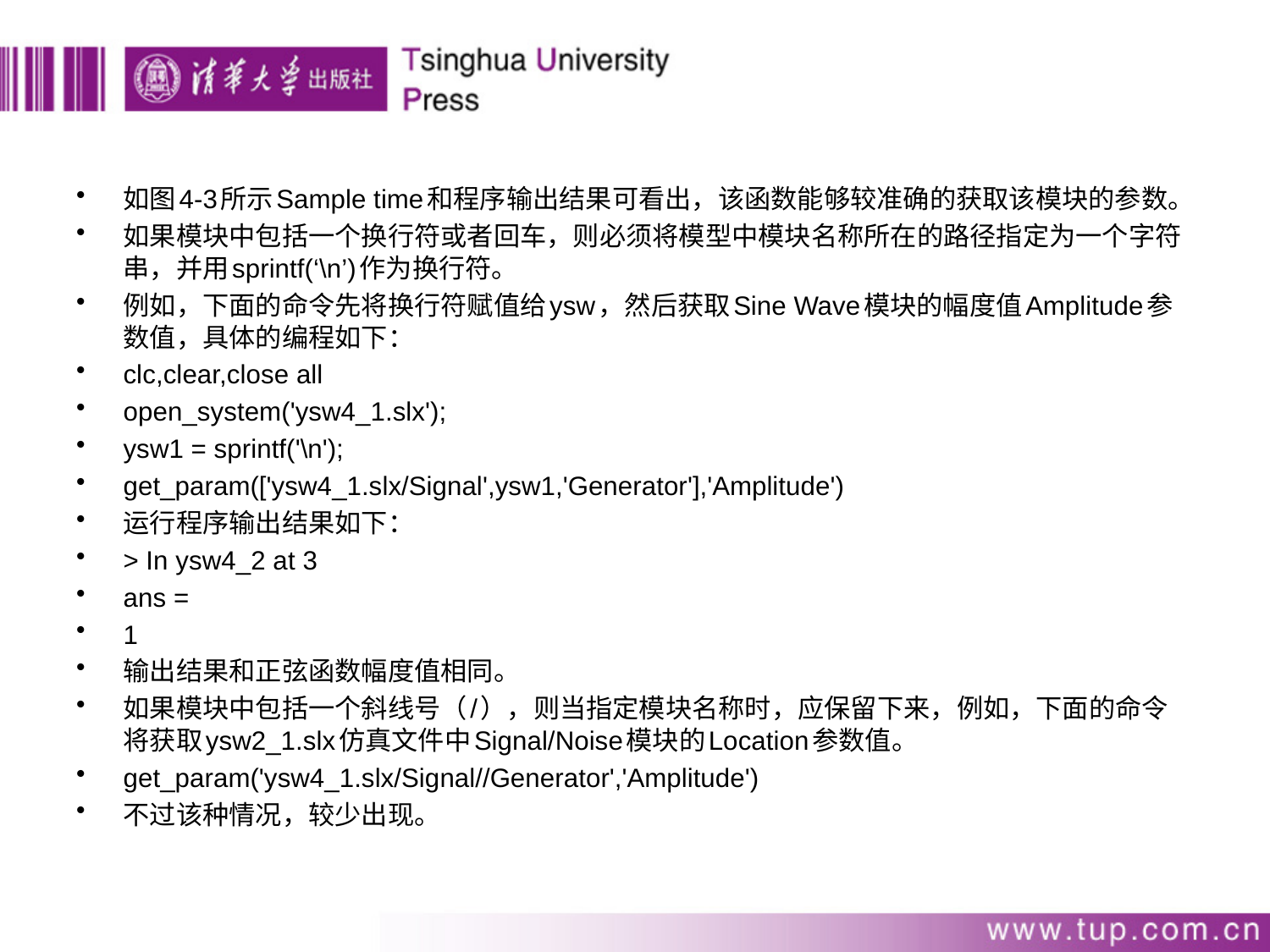

如图4-3所示Sample time和程序输出结果可看出，该函数能够较准确的获取该模块的参数。
如果模块中包括一个换行符或者回车，则必须将模型中模块名称所在的路径指定为一个字符串，并用sprintf(‘\n’)作为换行符。
例如，下面的命令先将换行符赋值给ysw，然后获取Sine Wave模块的幅度值Amplitude参数值，具体的编程如下：
clc,clear,close all
open_system('ysw4_1.slx');
ysw1 = sprintf('\n');
get_param(['ysw4_1.slx/Signal',ysw1,'Generator'],'Amplitude')
运行程序输出结果如下：
> In ysw4_2 at 3
ans =
1
输出结果和正弦函数幅度值相同。
如果模块中包括一个斜线号（/），则当指定模块名称时，应保留下来，例如，下面的命令将获取ysw2_1.slx仿真文件中Signal/Noise模块的Location参数值。
get_param('ysw4_1.slx/Signal//Generator','Amplitude')
不过该种情况，较少出现。